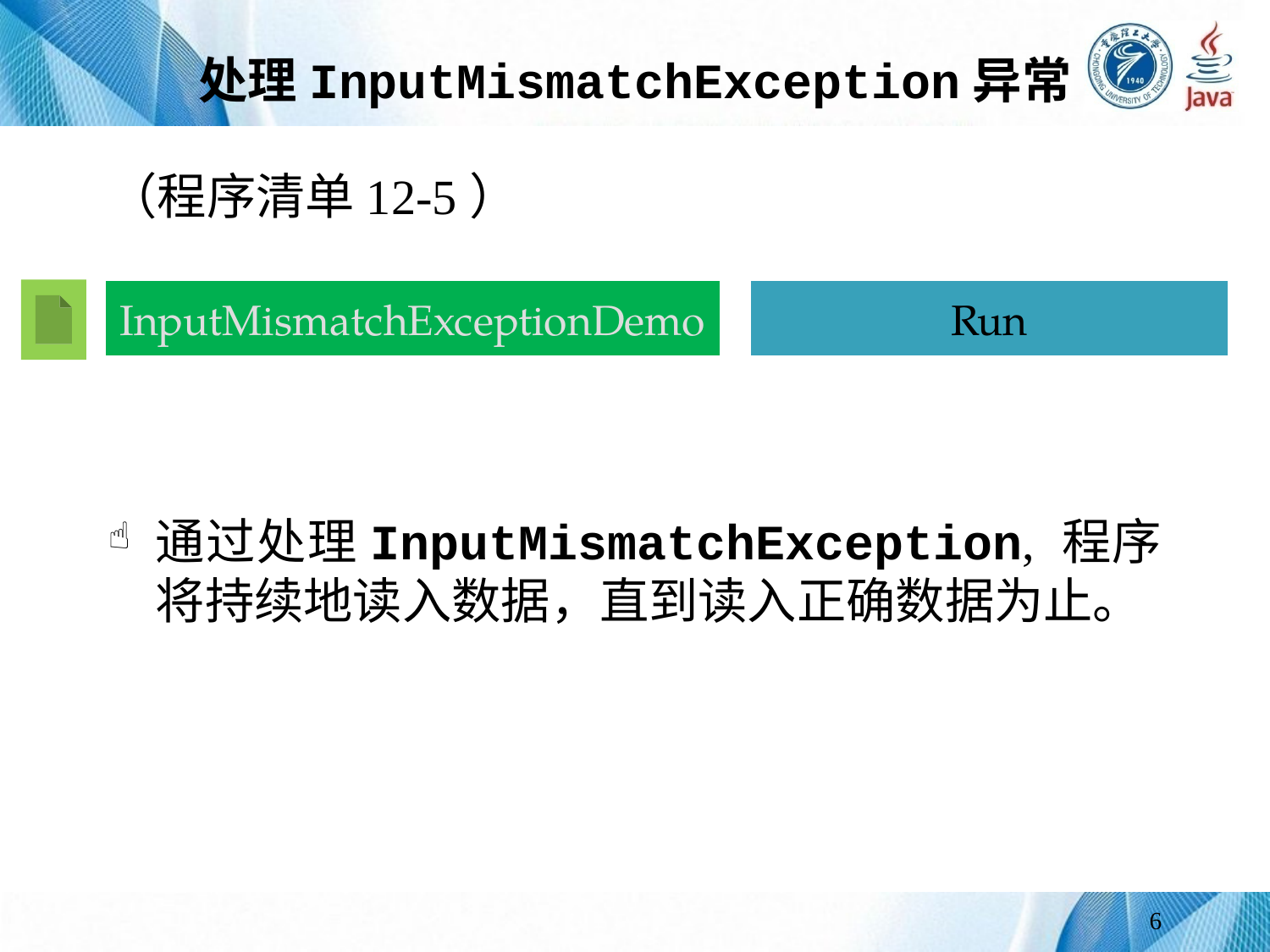

# 处理InputMismatchException异常
（程序清单12-5）

通过处理InputMismatchException, 程序将持续地读入数据，直到读入正确数据为止。

InputMismatchExceptionDemo
Run
6